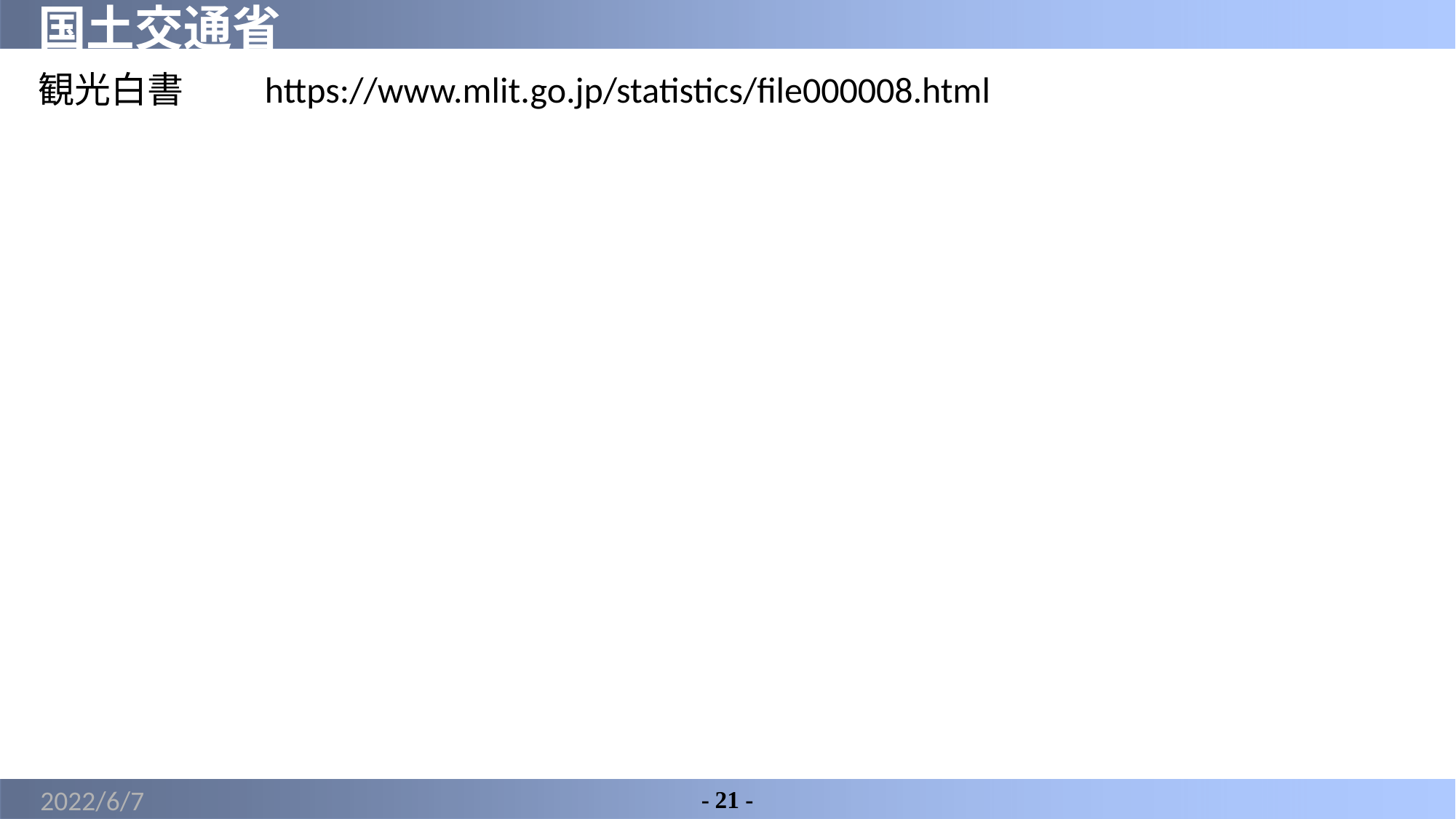

# 国土交通省
観光白書　　https://www.mlit.go.jp/statistics/file000008.html

2022/6/7
- 21 -